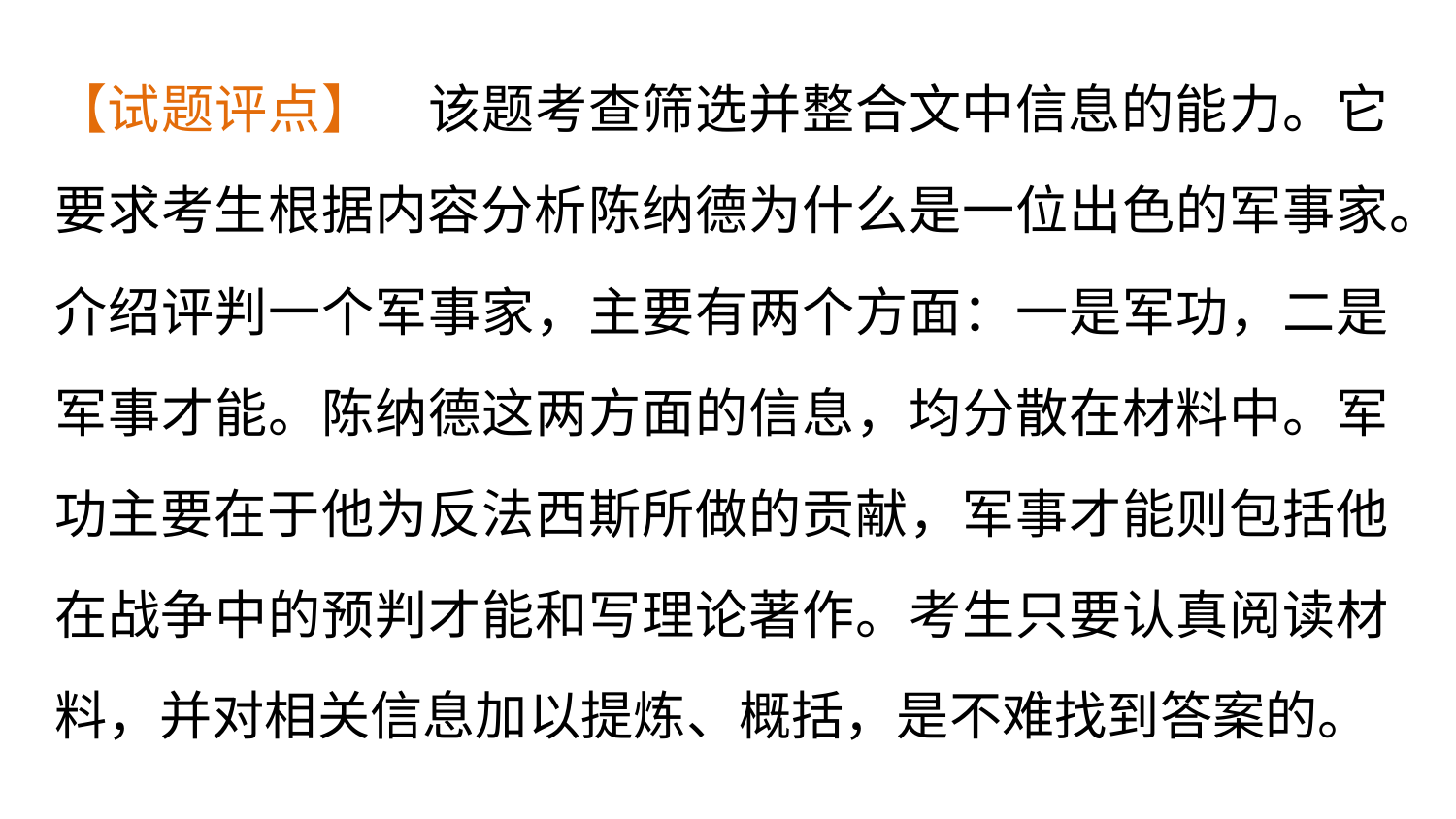

【试题评点】　该题考查筛选并整合文中信息的能力。它要求考生根据内容分析陈纳德为什么是一位出色的军事家。介绍评判一个军事家，主要有两个方面：一是军功，二是军事才能。陈纳德这两方面的信息，均分散在材料中。军功主要在于他为反法西斯所做的贡献，军事才能则包括他在战争中的预判才能和写理论著作。考生只要认真阅读材料，并对相关信息加以提炼、概括，是不难找到答案的。